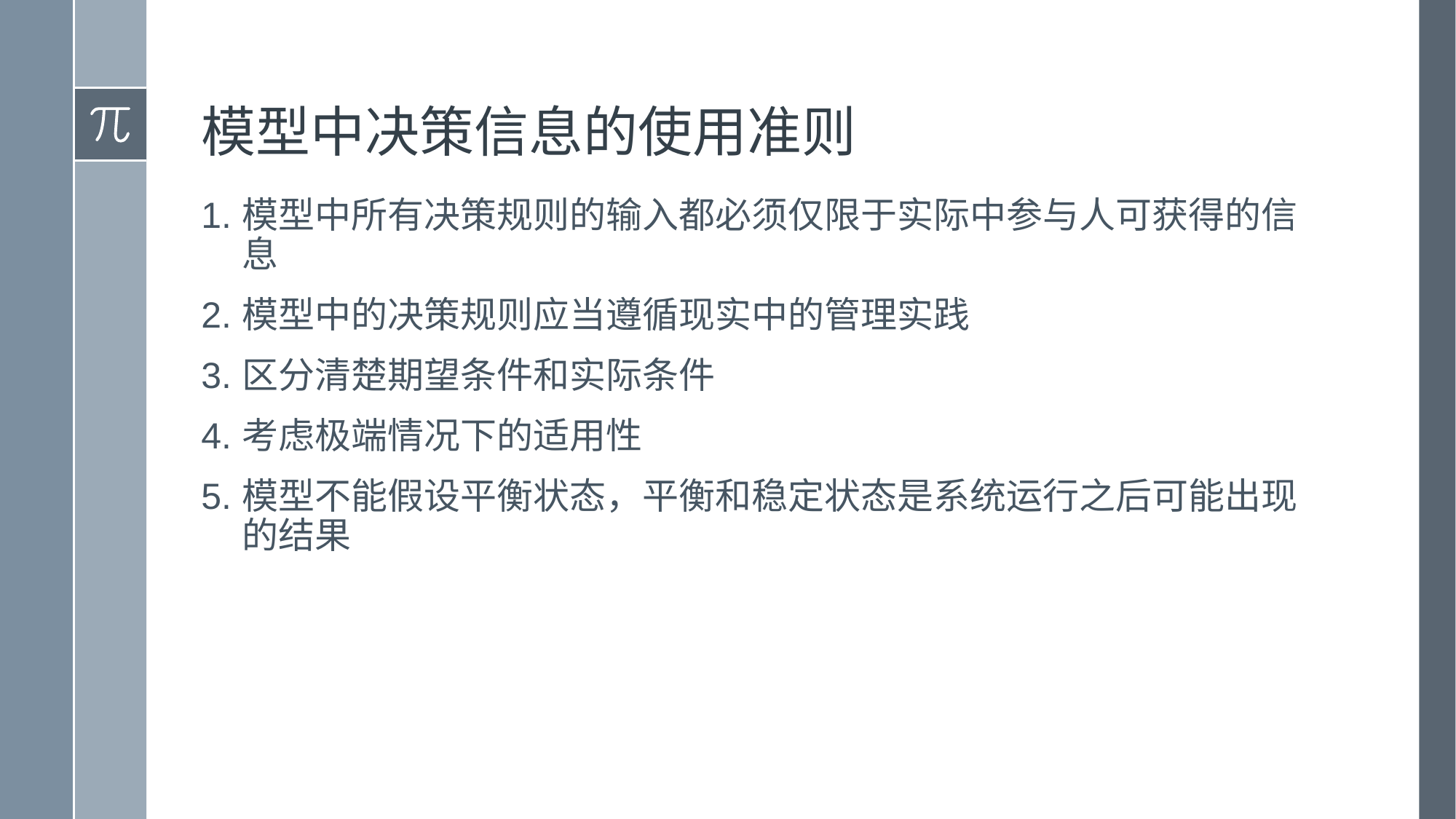

# 模型中决策信息的使用准则
模型中所有决策规则的输入都必须仅限于实际中参与人可获得的信息
模型中的决策规则应当遵循现实中的管理实践
区分清楚期望条件和实际条件
考虑极端情况下的适用性
模型不能假设平衡状态，平衡和稳定状态是系统运行之后可能出现的结果